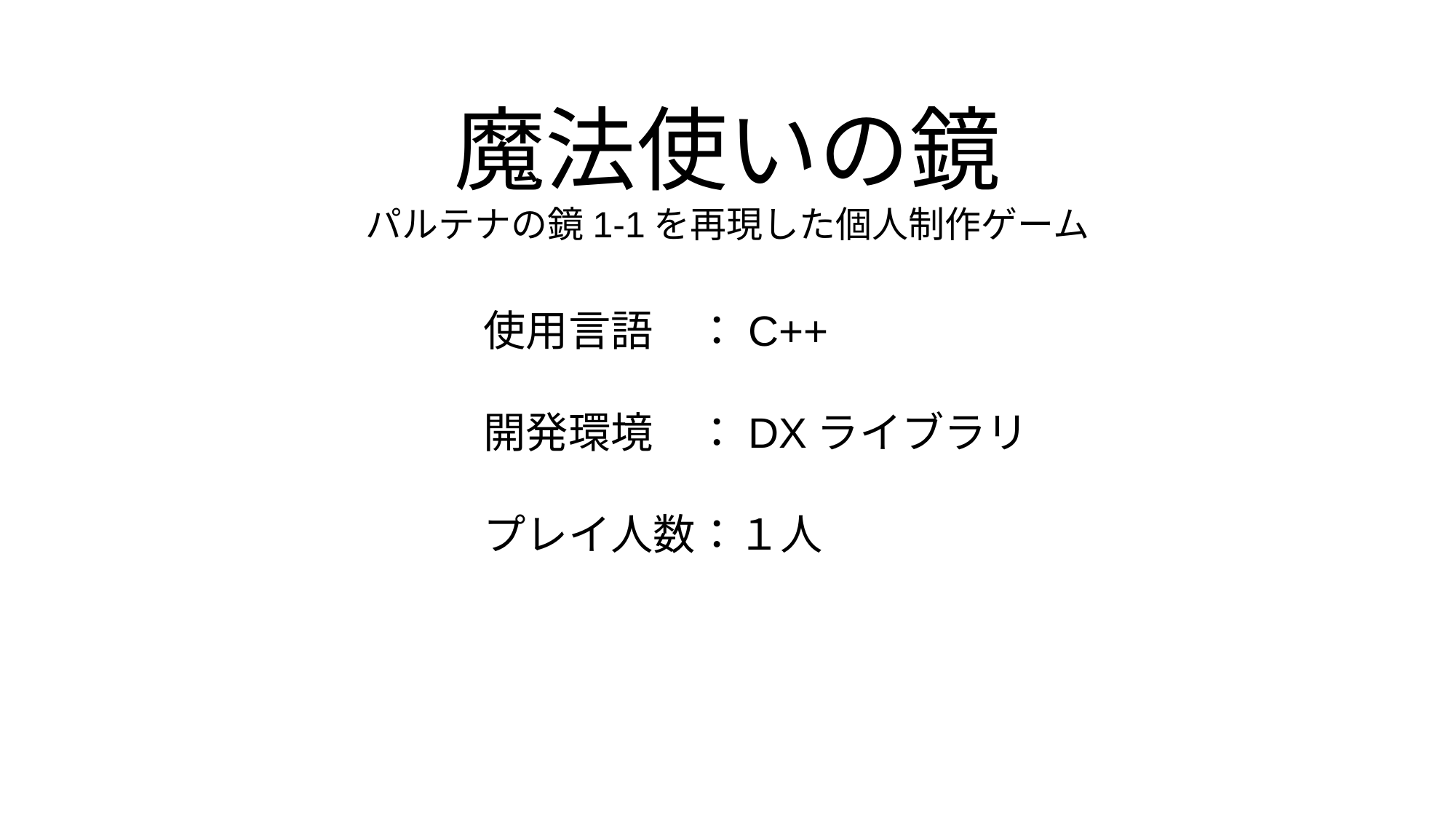

魔法使いの鏡
パルテナの鏡1-1を再現した個人制作ゲーム
使用言語　：C++

開発環境　：DXライブラリ

プレイ人数：１人